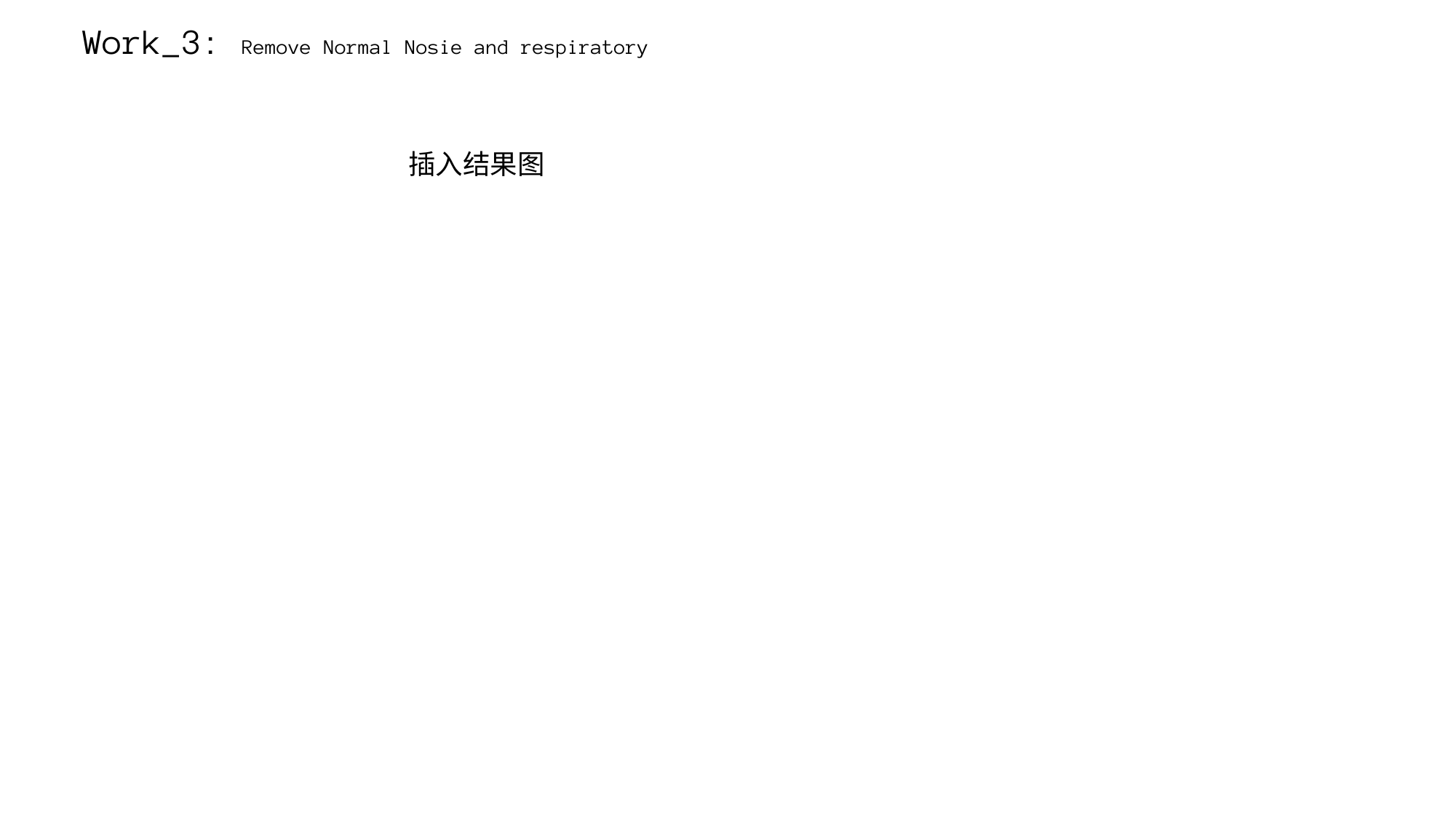

Work_3: Remove Normal Nosie and respiratory
插入结果图